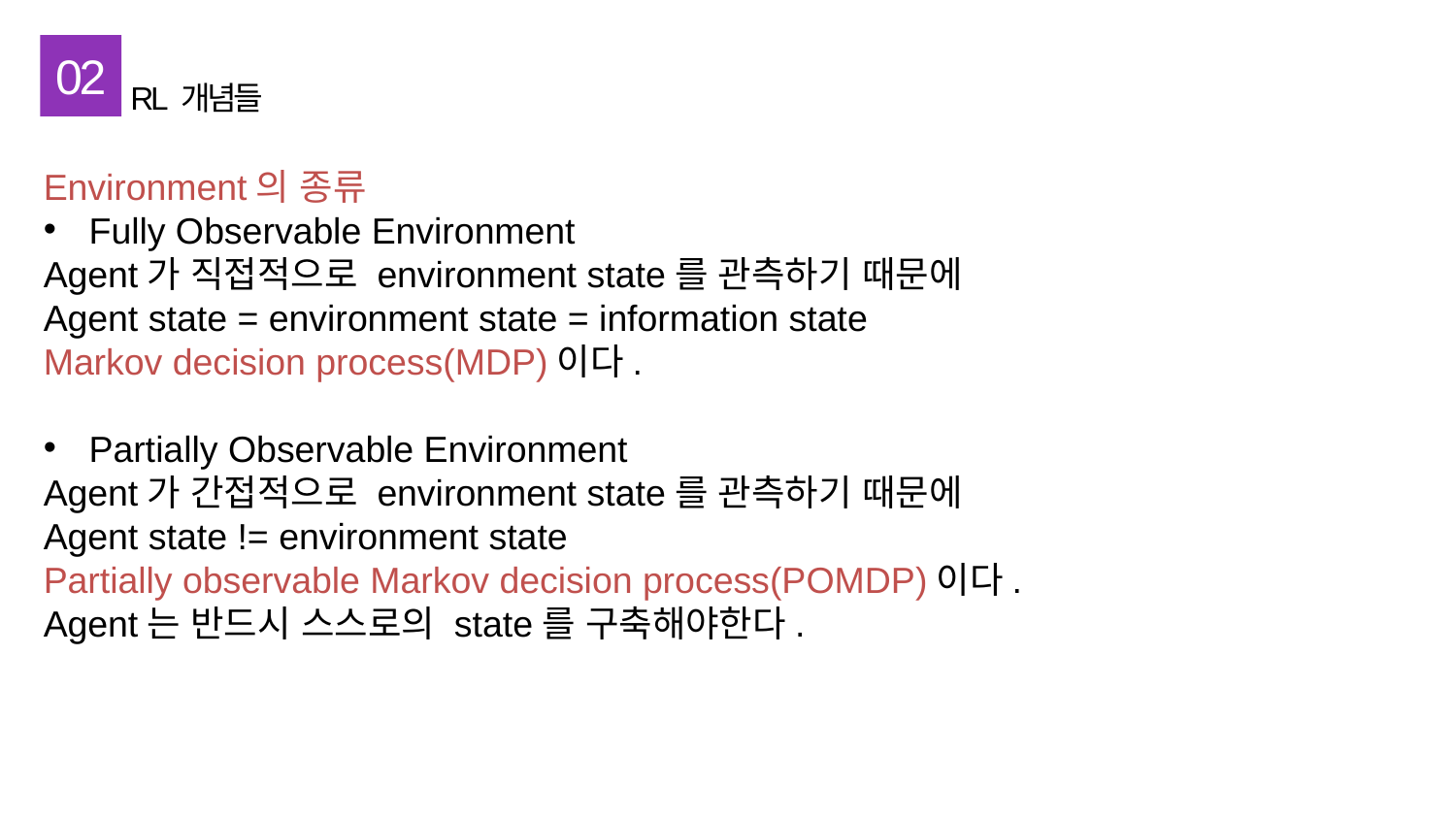

02
RL 개념들
Environment의 종류
Fully Observable Environment
Agent가 직접적으로 environment state를 관측하기 때문에
Agent state = environment state = information state
Markov decision process(MDP)이다.

Partially Observable Environment
Agent가 간접적으로 environment state를 관측하기 때문에
Agent state != environment state
Partially observable Markov decision process(POMDP)이다.
Agent는 반드시 스스로의 state를 구축해야한다.